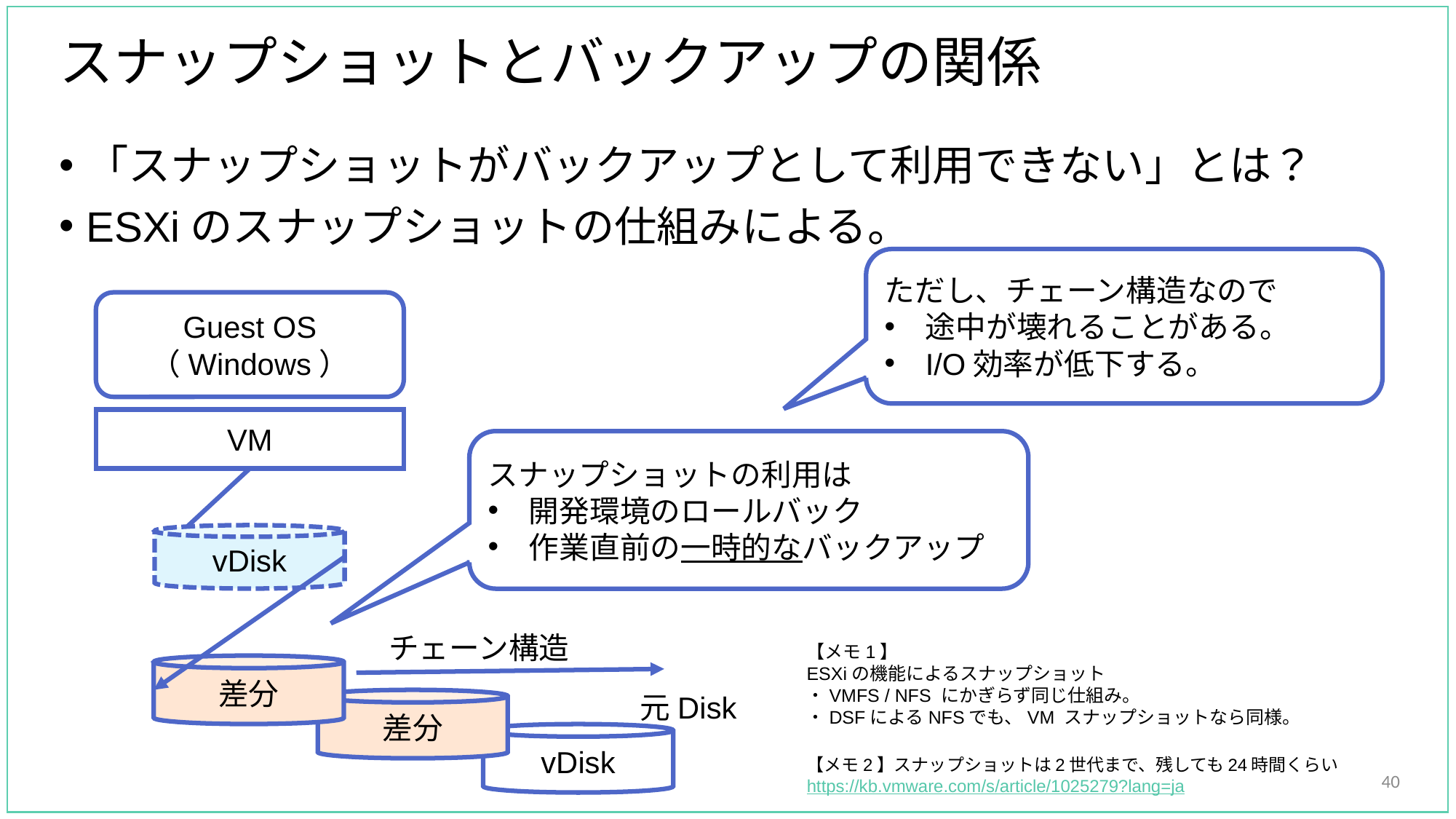

# スナップショットとバックアップの関係
「スナップショットがバックアップとして利用できない」とは？
ESXiのスナップショットの仕組みによる。
ただし、チェーン構造なので
途中が壊れることがある。
I/O効率が低下する。
Guest OS
（Windows）
VM
スナップショットの利用は
開発環境のロールバック
作業直前の一時的なバックアップ
vDisk
チェーン構造
【メモ1】
ESXiの機能によるスナップショット
・VMFS / NFS にかぎらず同じ仕組み。
・DSFによるNFSでも、VM スナップショットなら同様。
差分
元Disk
差分
vDisk
【メモ2】スナップショットは2世代まで、残しても24時間くらい
https://kb.vmware.com/s/article/1025279?lang=ja
40